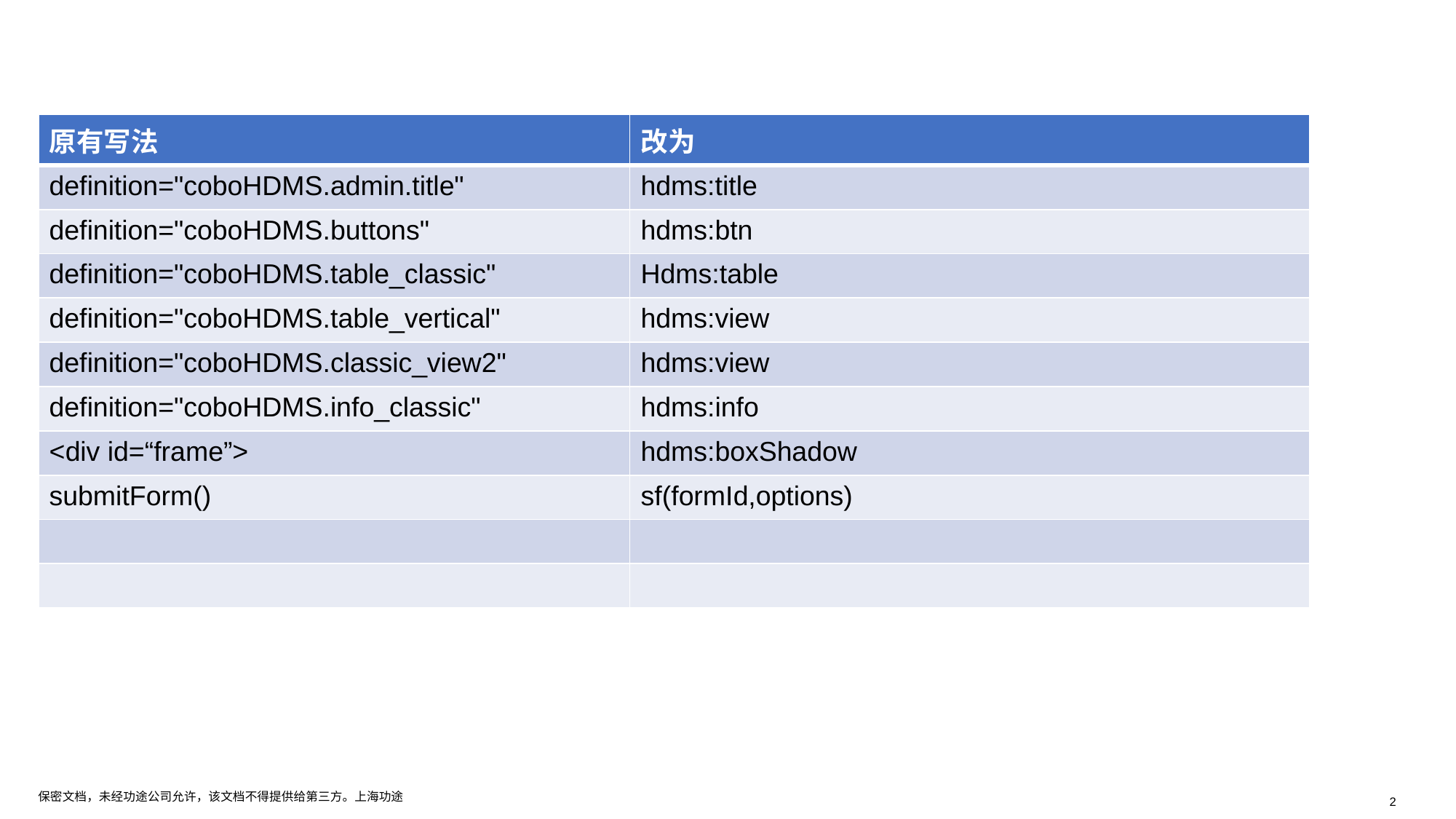

#
| 原有写法 | 改为 |
| --- | --- |
| definition="coboHDMS.admin.title" | hdms:title |
| definition="coboHDMS.buttons" | hdms:btn |
| definition="coboHDMS.table\_classic" | Hdms:table |
| definition="coboHDMS.table\_vertical" | hdms:view |
| definition="coboHDMS.classic\_view2" | hdms:view |
| definition="coboHDMS.info\_classic" | hdms:info |
| <div id=“frame”> | hdms:boxShadow |
| submitForm() | sf(formId,options) |
|  |  |
|  |  |